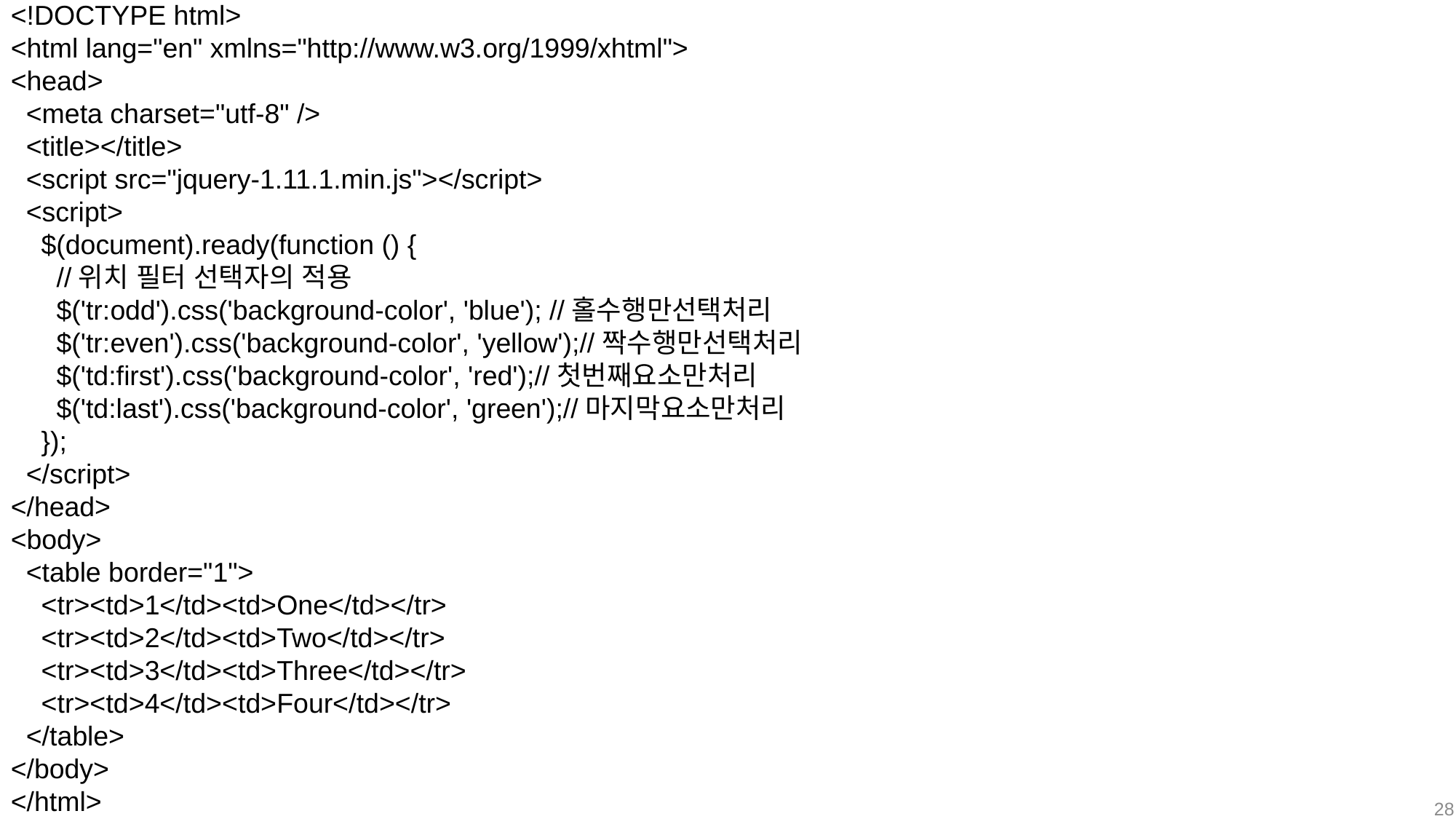

<!DOCTYPE html>
<html lang="en" xmlns="http://www.w3.org/1999/xhtml">
<head>
  <meta charset="utf-8" />
  <title></title>
  <script src="jquery-1.11.1.min.js"></script>
  <script>
    $(document).ready(function () {
      //위치 필터 선택자의 적용
      $('tr:odd').css('background-color', 'blue'); //홀수행만선택처리
      $('tr:even').css('background-color', 'yellow');//짝수행만선택처리
      $('td:first').css('background-color', 'red');//첫번째요소만처리
      $('td:last').css('background-color', 'green');//마지막요소만처리
    });
  </script>
</head>
<body>
  <table border="1">
    <tr><td>1</td><td>One</td></tr>
    <tr><td>2</td><td>Two</td></tr>
    <tr><td>3</td><td>Three</td></tr>
    <tr><td>4</td><td>Four</td></tr>
  </table>
</body>
</html>
28